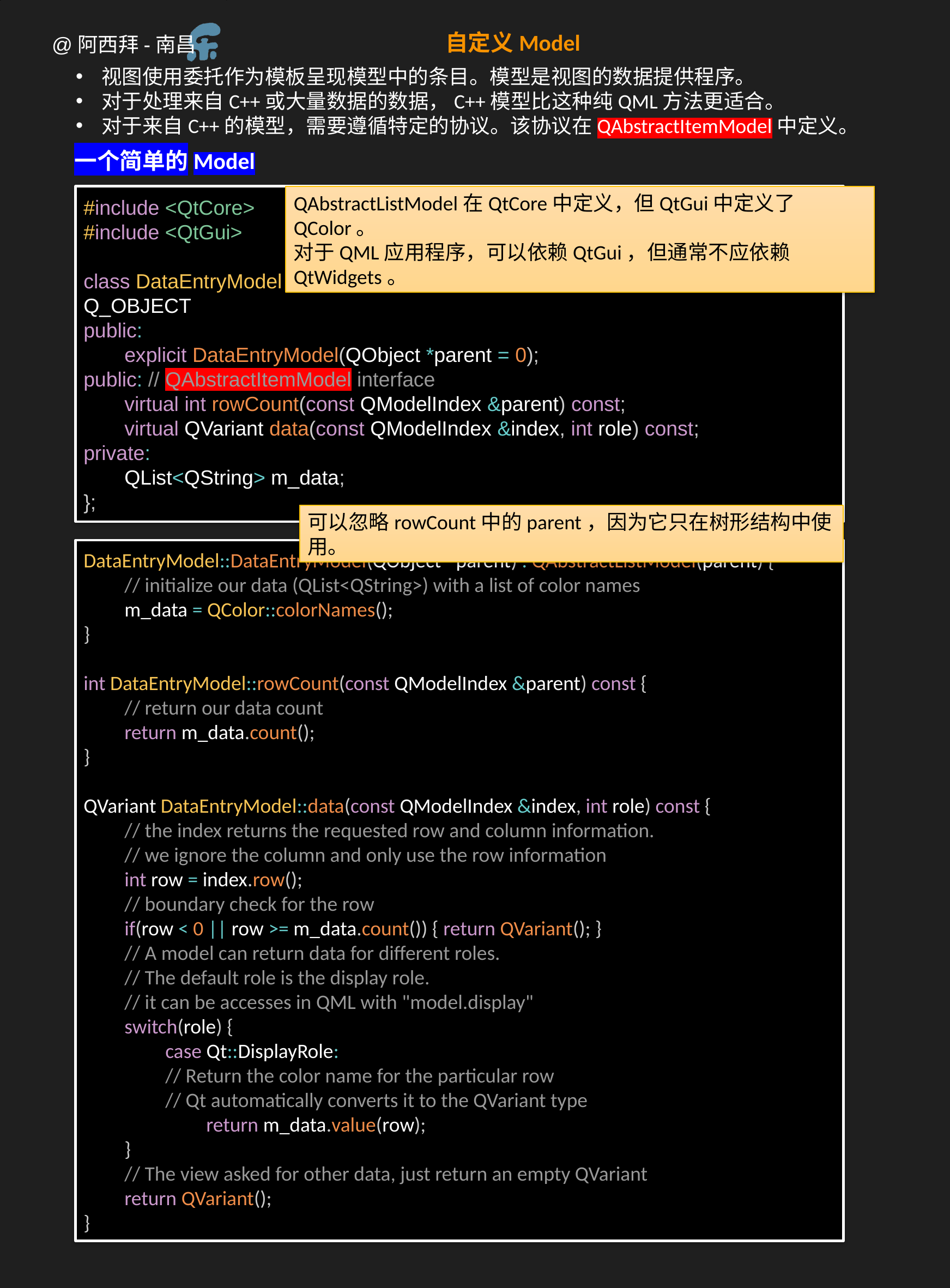

自定义Model
视图使用委托作为模板呈现模型中的条目。模型是视图的数据提供程序。
对于处理来自C++或大量数据的数据，C++模型比这种纯QML方法更适合。
对于来自C++的模型，需要遵循特定的协议。该协议在QAbstractItemModel中定义。
一个简单的Model
#include <QtCore>
#include <QtGui>

class DataEntryModel : public QAbstractListModel {
Q_OBJECT
public:
explicit DataEntryModel(QObject *parent = 0);
public: // QAbstractItemModel interface
virtual int rowCount(const QModelIndex &parent) const;
virtual QVariant data(const QModelIndex &index, int role) const;
private:
QList<QString> m_data;
};
QAbstractListModel在QtCore中定义，但QtGui中定义了QColor。
对于QML应用程序，可以依赖QtGui，但通常不应依赖QtWidgets。
可以忽略rowCount中的parent，因为它只在树形结构中使用。
DataEntryModel::DataEntryModel(QObject *parent) : QAbstractListModel(parent) {
// initialize our data (QList<QString>) with a list of color names
m_data = QColor::colorNames();
}

int DataEntryModel::rowCount(const QModelIndex &parent) const {
// return our data count
return m_data.count();
}

QVariant DataEntryModel::data(const QModelIndex &index, int role) const {
// the index returns the requested row and column information.
// we ignore the column and only use the row information
int row = index.row();
// boundary check for the row
if(row < 0 || row >= m_data.count()) { return QVariant(); }
// A model can return data for different roles.
// The default role is the display role.
// it can be accesses in QML with "model.display"
switch(role) {
case Qt::DisplayRole:
// Return the color name for the particular row
// Qt automatically converts it to the QVariant type
return m_data.value(row);
}
// The view asked for other data, just return an empty QVariant
return QVariant();
}